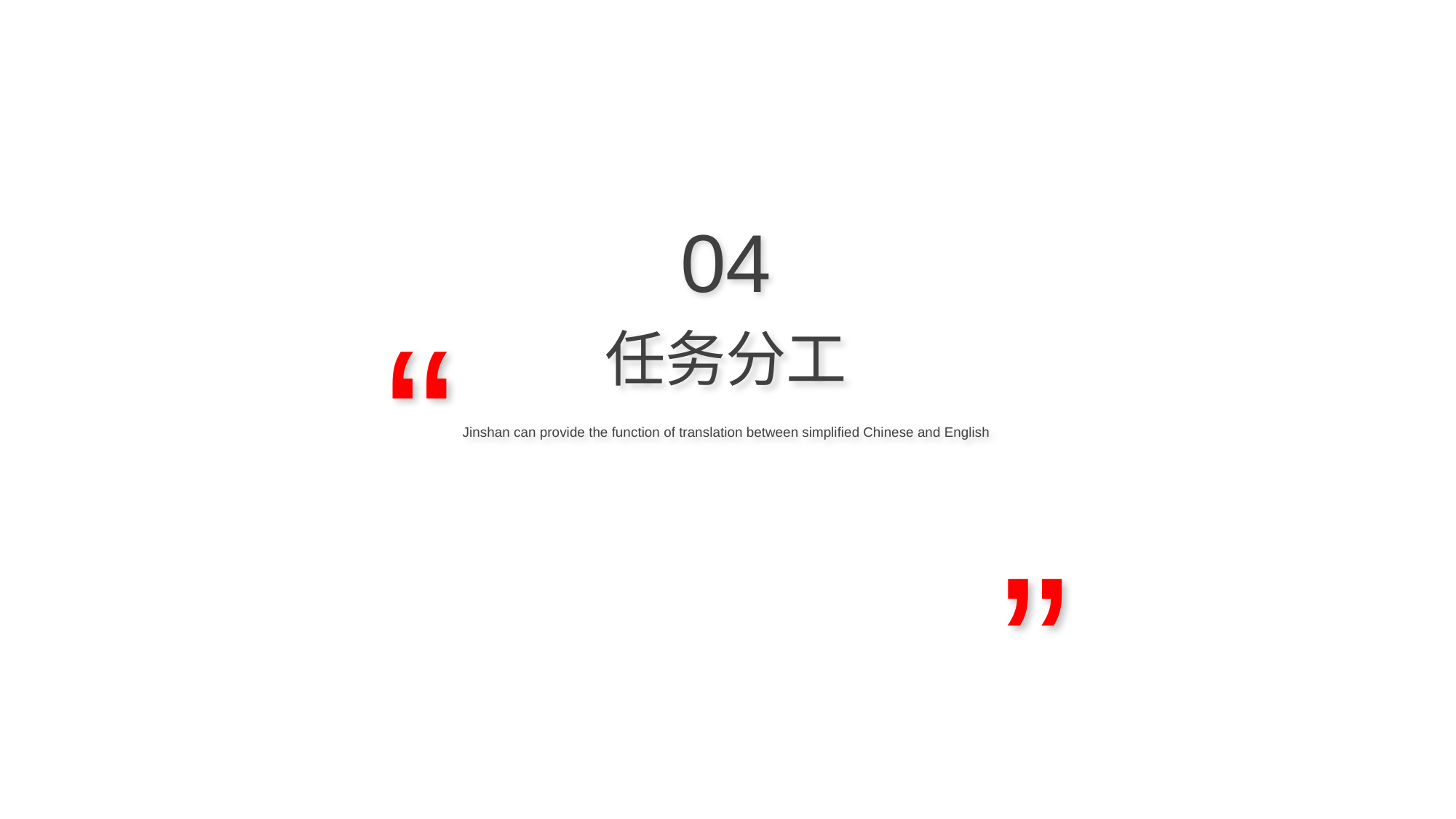

”
04
“
任务分工
Jinshan can provide the function of translation between simplified Chinese and English